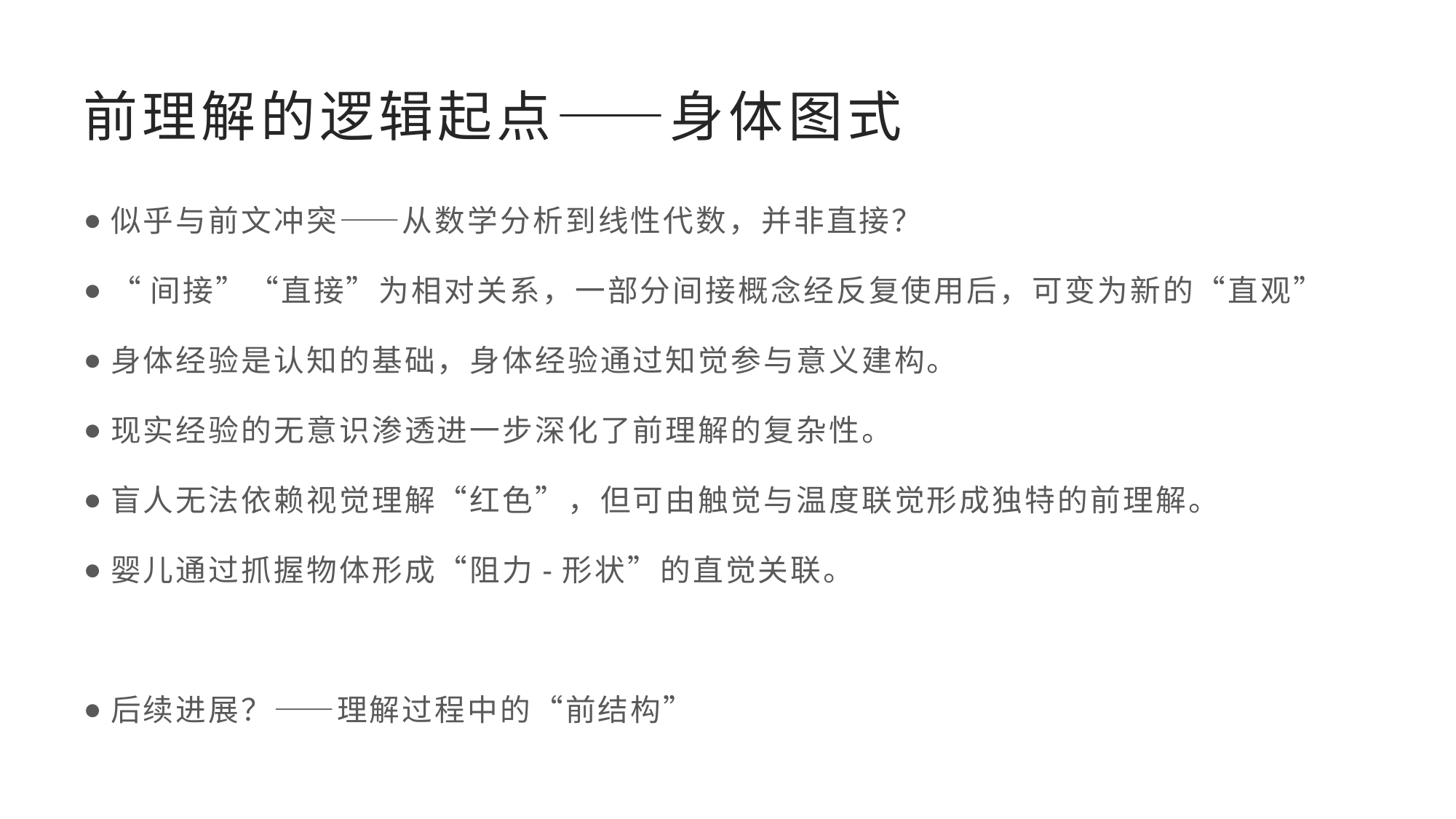

# 前理解的逻辑起点——身体图式
似乎与前文冲突——从数学分析到线性代数，并非直接？
“间接”“直接”为相对关系，一部分间接概念经反复使用后，可变为新的“直观”
身体经验是认知的基础，身体经验通过知觉参与意义建构。
现实经验的无意识渗透进一步深化了前理解的复杂性。
盲人无法依赖视觉理解“红色”，但可由触觉与温度联觉形成独特的前理解。
婴儿通过抓握物体形成“阻力-形状”的直觉关联。

后续进展？——理解过程中的“前结构”